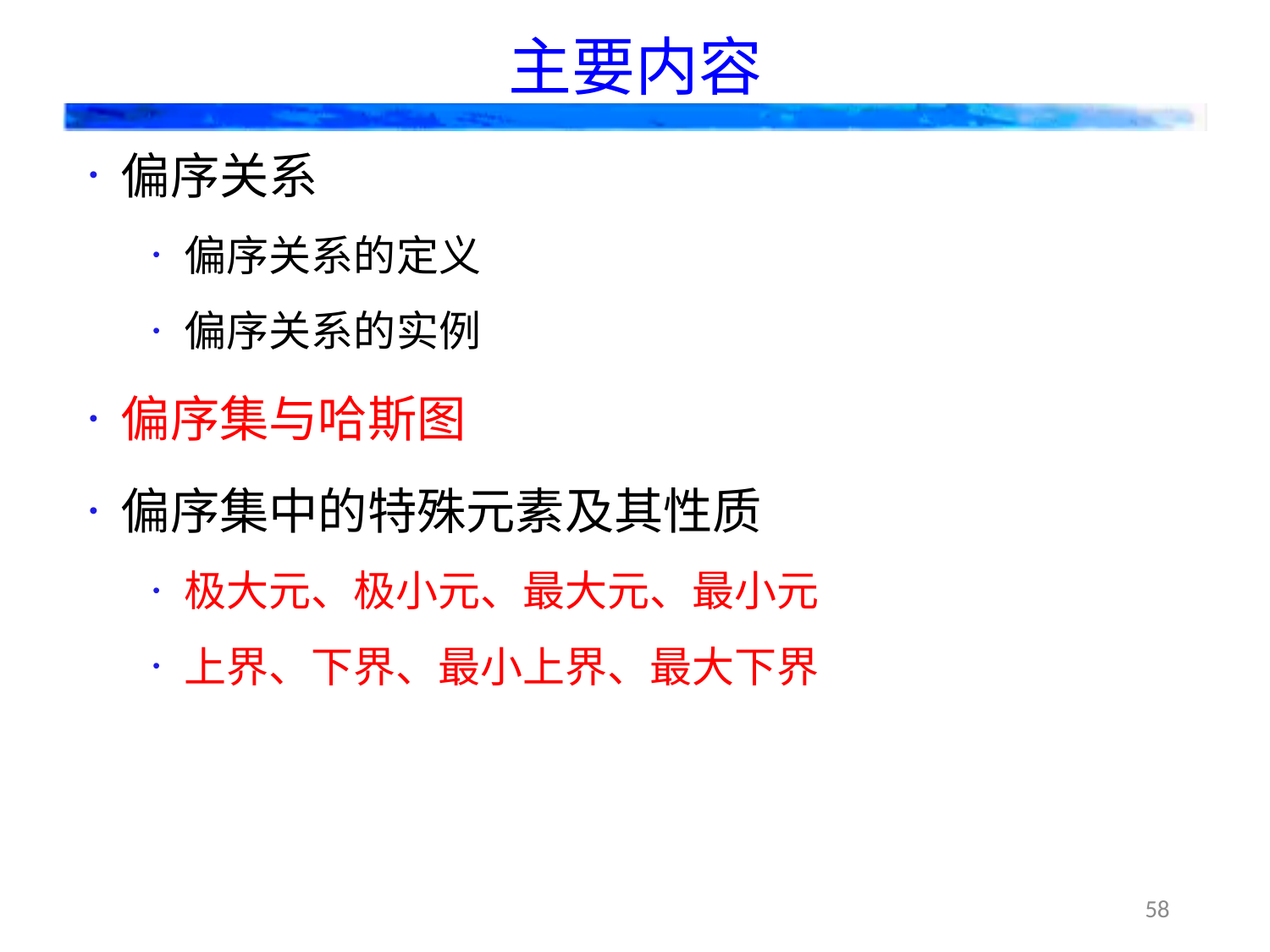

# 主要内容
偏序关系
偏序关系的定义
偏序关系的实例
偏序集与哈斯图
偏序集中的特殊元素及其性质
极大元、极小元、最大元、最小元
上界、下界、最小上界、最大下界
58